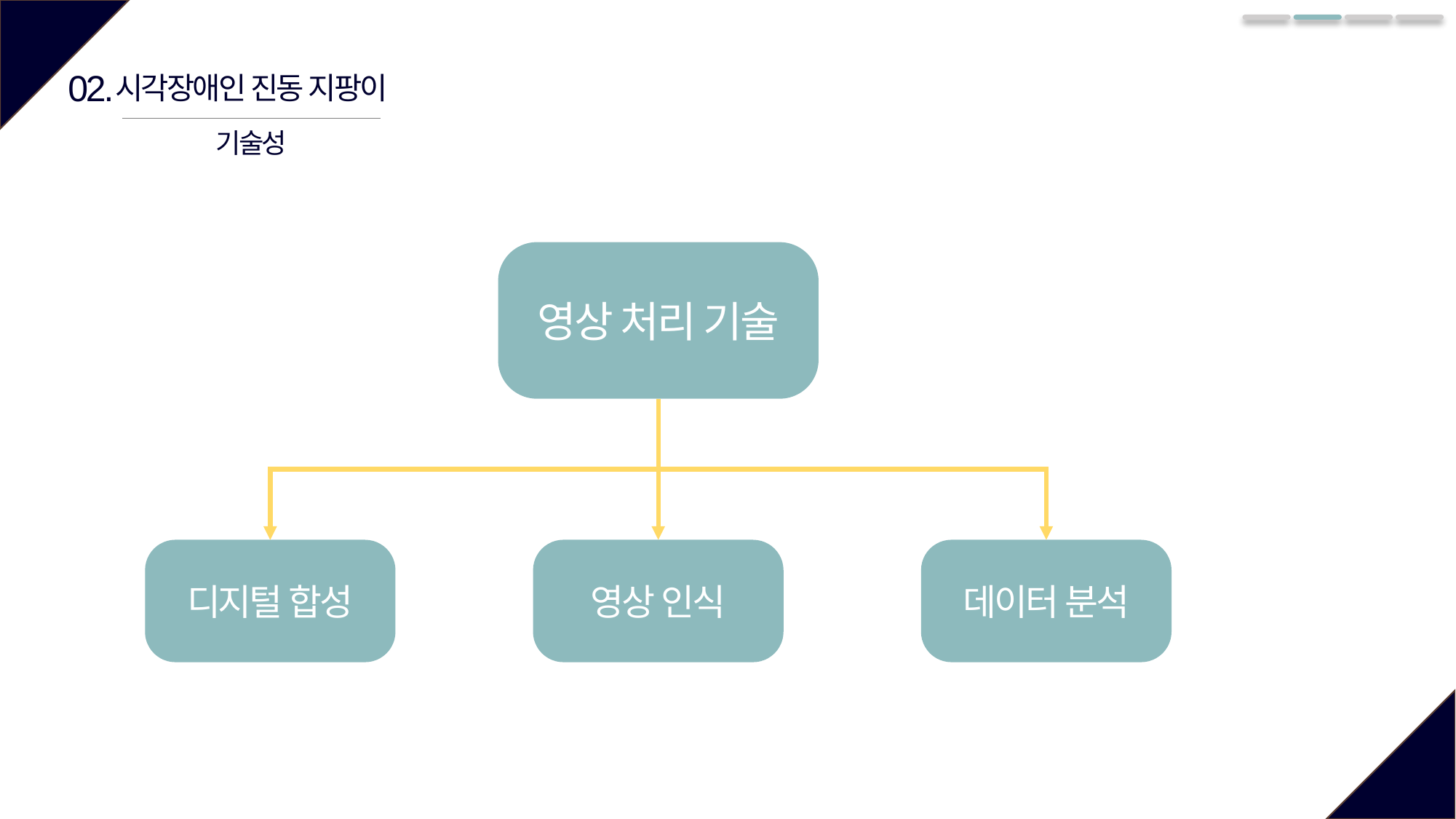

02.
시각장애인 진동 지팡이
기술성
영상 처리 기술
디지털 합성
영상 인식
데이터 분석